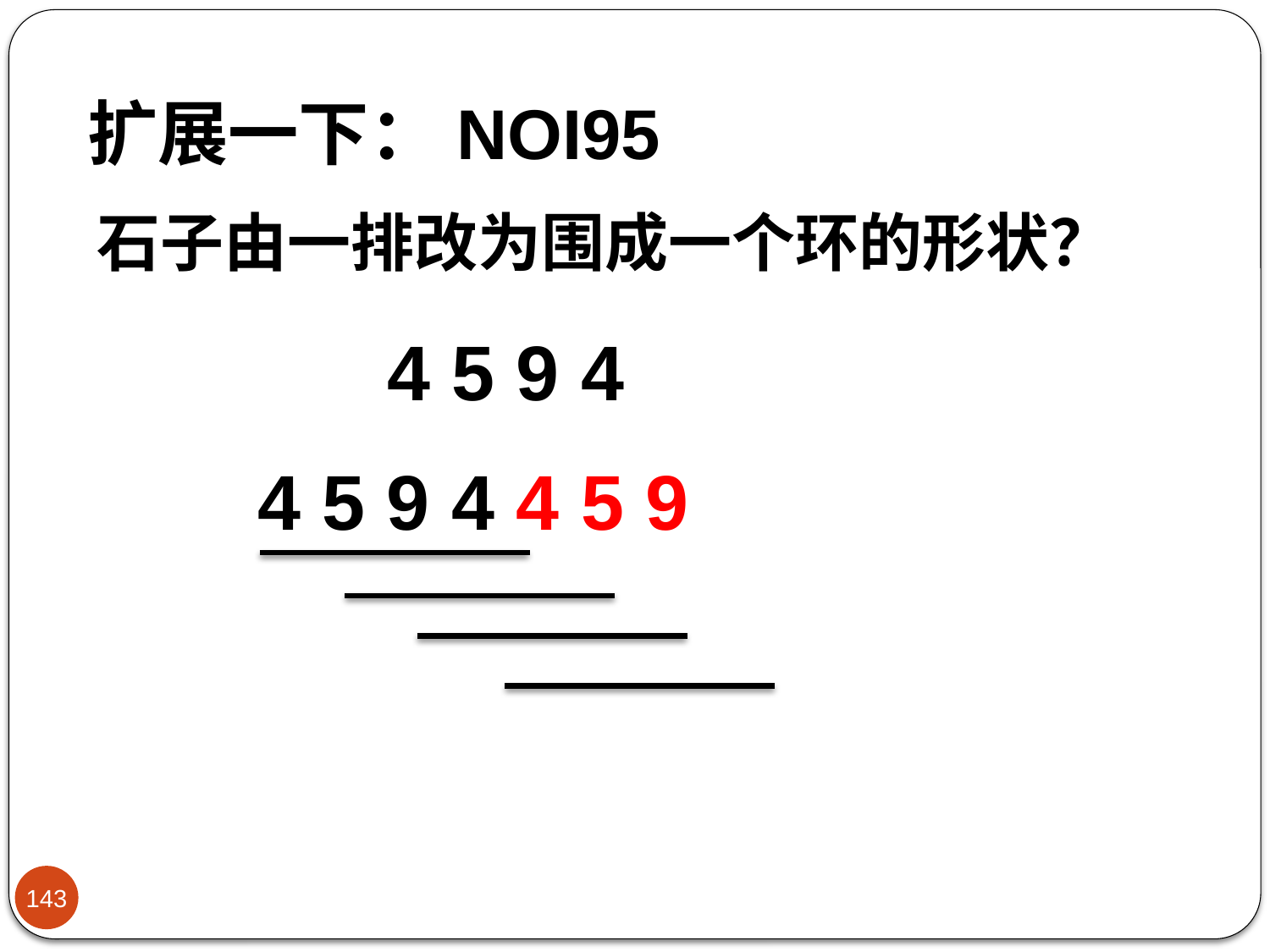

# 扩展一下：NOI95
石子由一排改为围成一个环的形状？
4 5 9 4
4 5 9 4 4 5 9
143